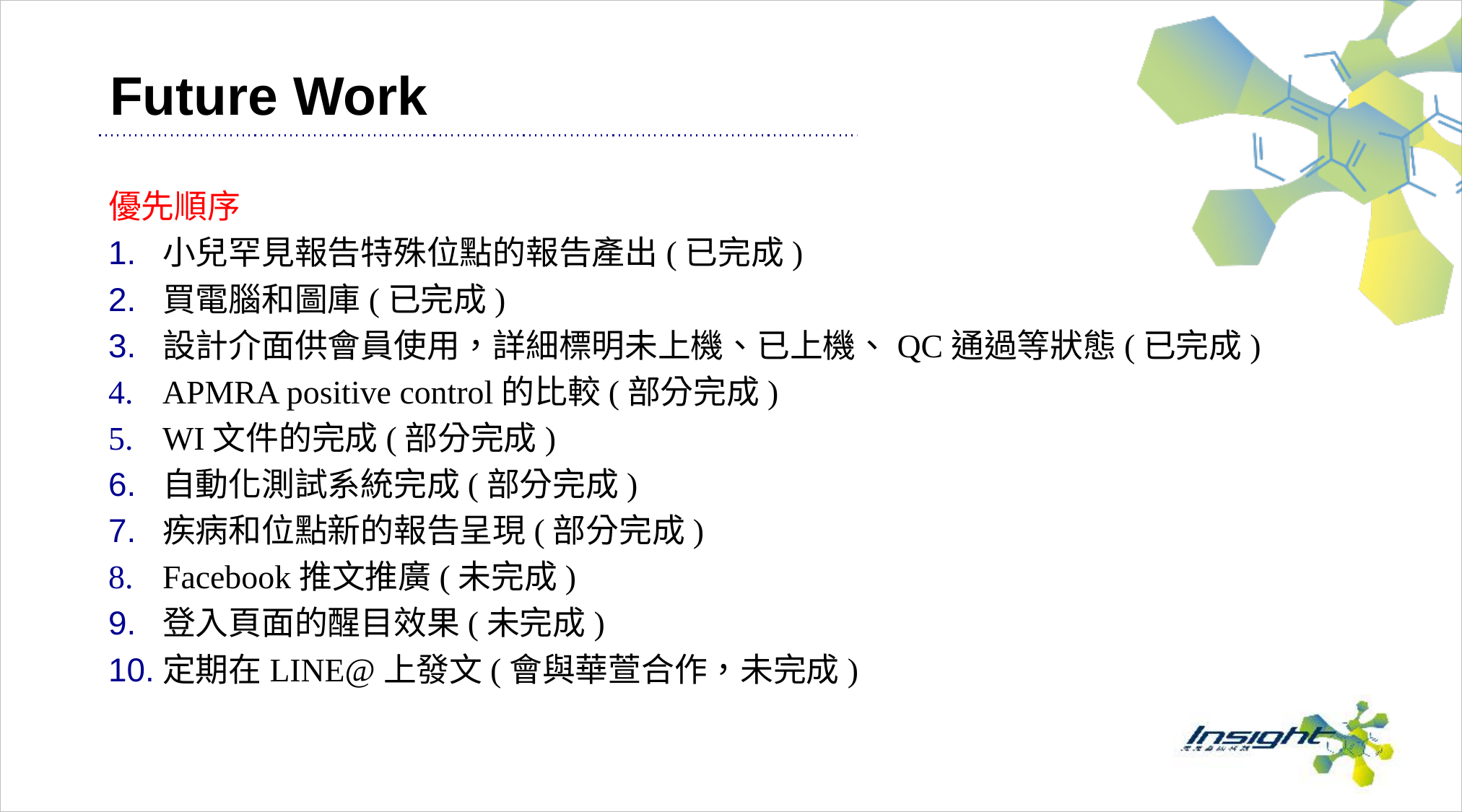

# Future Work

優先順序
小兒罕見報告特殊位點的報告產出(已完成)
買電腦和圖庫(已完成)
設計介面供會員使用，詳細標明未上機、已上機、QC通過等狀態(已完成)
APMRA positive control的比較(部分完成)
WI文件的完成(部分完成)
自動化測試系統完成(部分完成)
疾病和位點新的報告呈現(部分完成)
Facebook推文推廣(未完成)
登入頁面的醒目效果(未完成)
定期在LINE@上發文(會與華萱合作，未完成)